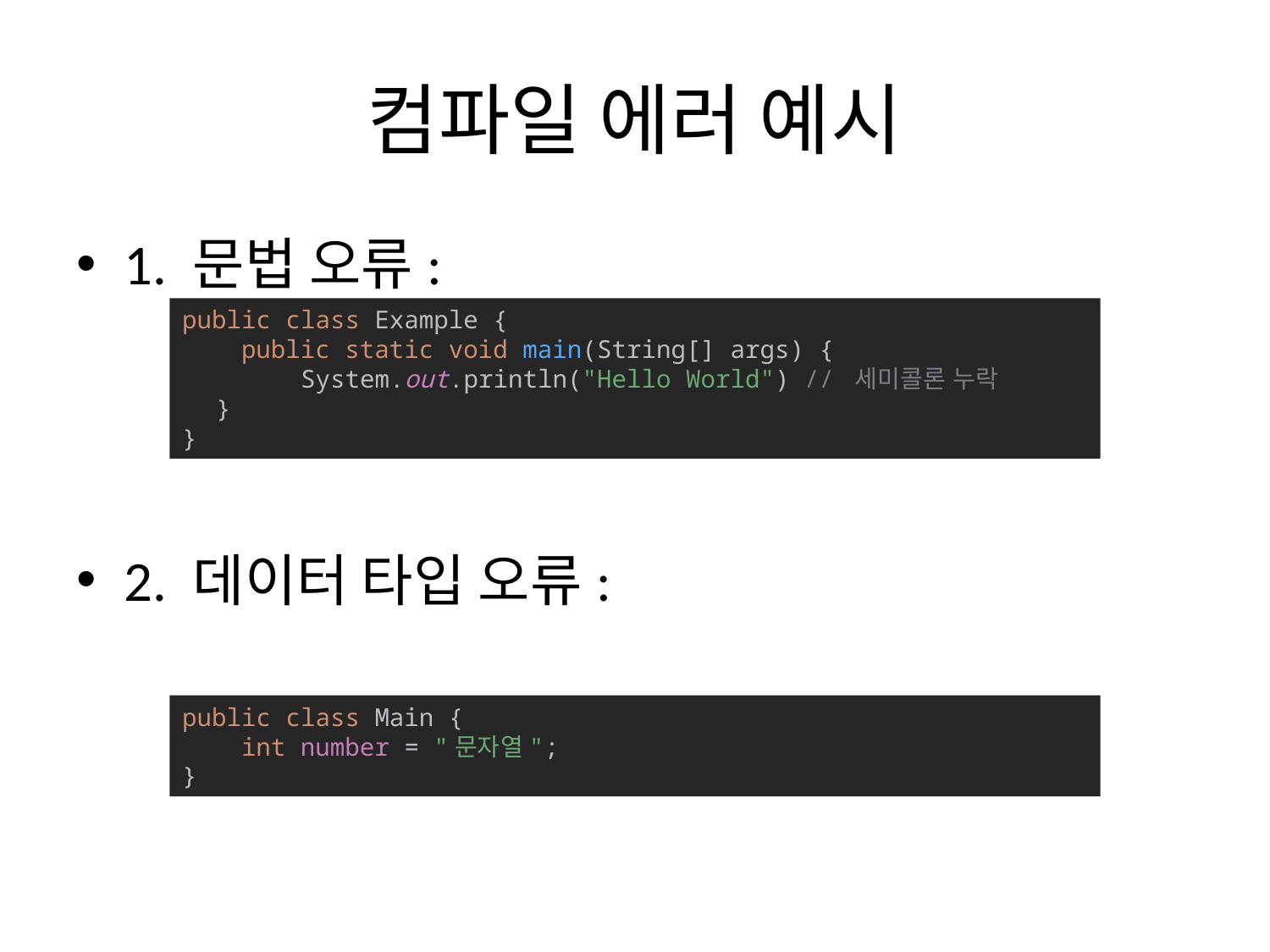

# 컴파일 에러 예시
1. 문법 오류:

2. 데이터 타입 오류:
public class Example {
    public static void main(String[] args) {
        System.out.println("Hello World") // 세미콜론 누락
    }
}
public class Main {
    int number = "문자열";
}